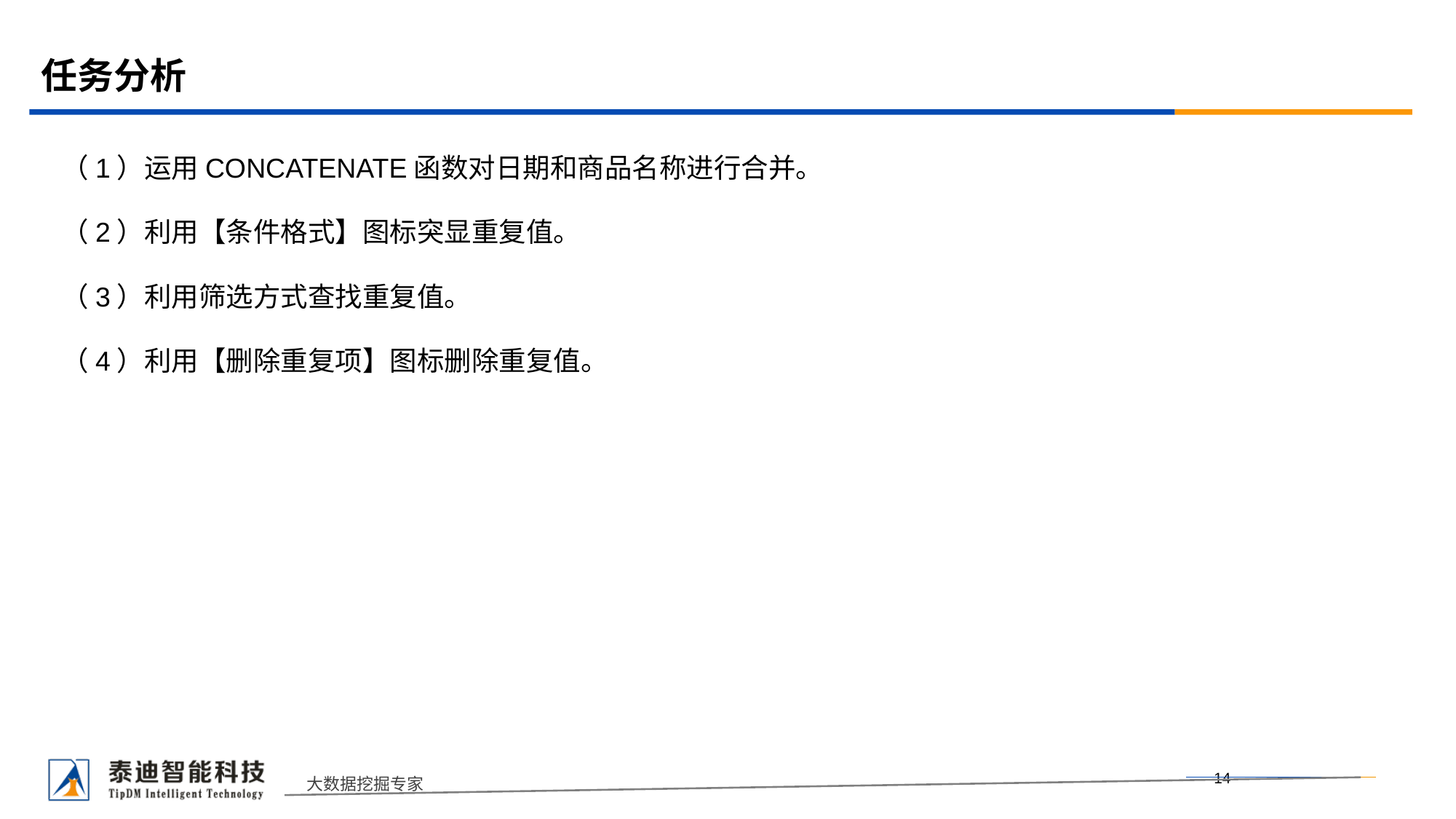

# 任务分析
（1）运用CONCATENATE函数对日期和商品名称进行合并。
（2）利用【条件格式】图标突显重复值。
（3）利用筛选方式查找重复值。
（4）利用【删除重复项】图标删除重复值。